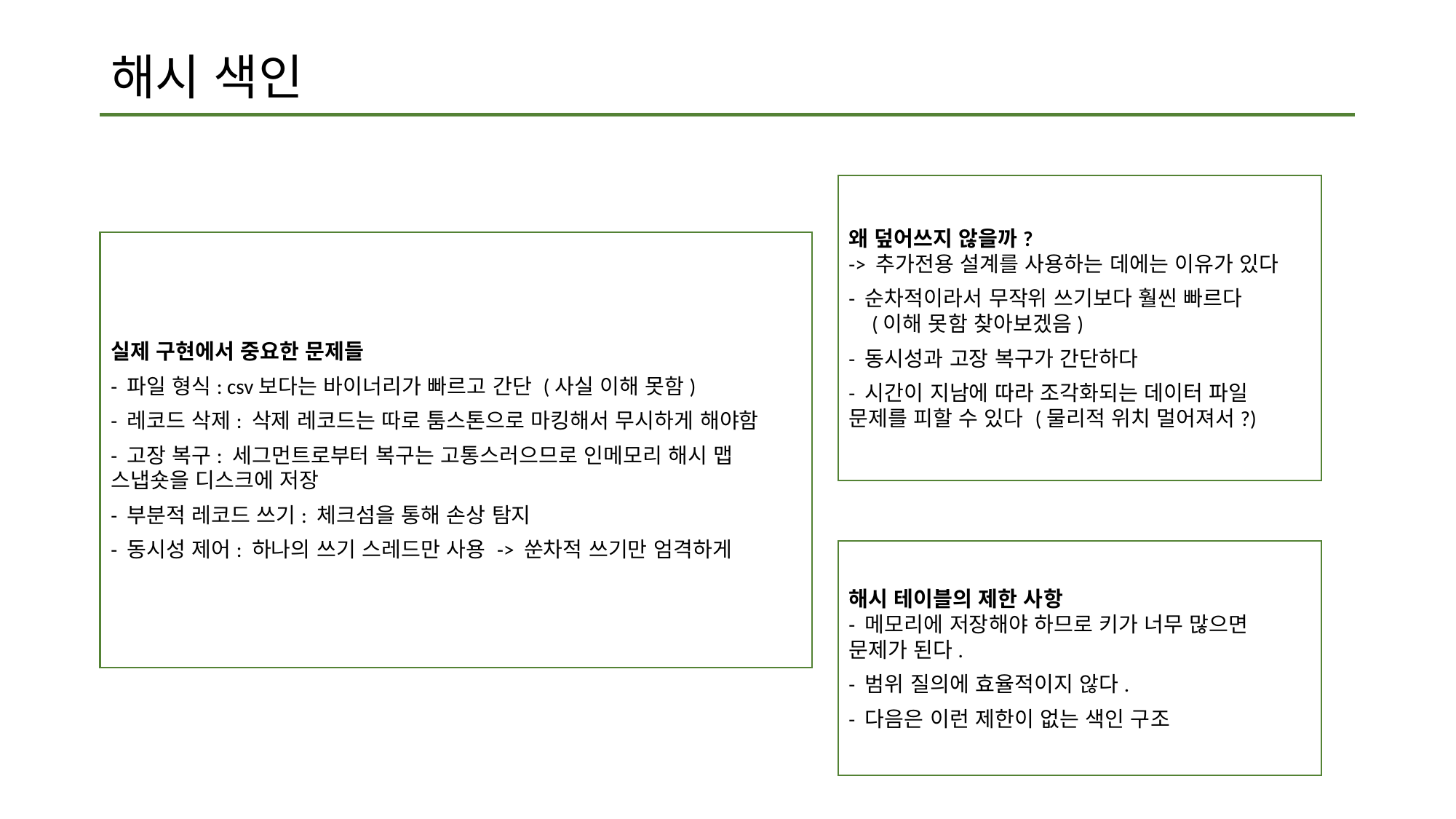

# 해시 색인
왜 덮어쓰지 않을까?
-> 추가전용 설계를 사용하는 데에는 이유가 있다
- 순차적이라서 무작위 쓰기보다 훨씬 빠르다
   (이해 못함 찾아보겠음)
- 동시성과 고장 복구가 간단하다
- 시간이 지남에 따라 조각화되는 데이터 파일 문제를 피할 수 있다 (물리적 위치 멀어져서?)
실제 구현에서 중요한 문제들
- 파일 형식: csv보다는 바이너리가 빠르고 간단 (사실 이해 못함)
- 레코드 삭제: 삭제 레코드는 따로 툼스톤으로 마킹해서 무시하게 해야함
- 고장 복구: 세그먼트로부터 복구는 고통스러으므로 인메모리 해시 맵 스냅숏을 디스크에 저장
- 부분적 레코드 쓰기: 체크섬을 통해 손상 탐지
- 동시성 제어: 하나의 쓰기 스레드만 사용 -> 쑨차적 쓰기만 엄격하게
해시 테이블의 제한 사항
- 메모리에 저장해야 하므로 키가 너무 많으면 문제가 된다.
- 범위 질의에 효율적이지 않다.
- 다음은 이런 제한이 없는 색인 구조